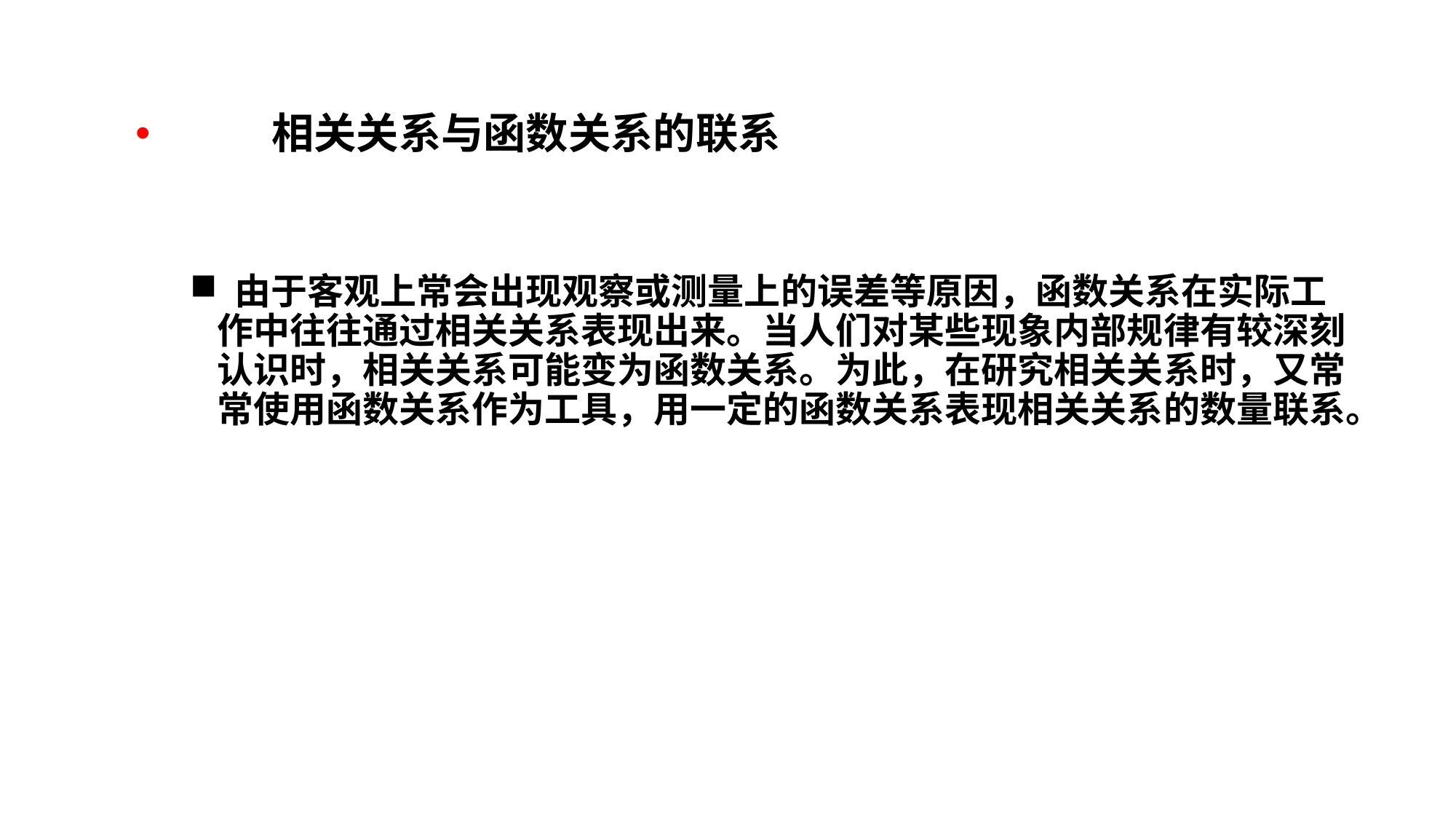

相关关系与函数关系的联系

 由于客观上常会出现观察或测量上的误差等原因，函数关系在实际工作中往往通过相关关系表现出来。当人们对某些现象内部规律有较深刻认识时，相关关系可能变为函数关系。为此，在研究相关关系时，又常常使用函数关系作为工具，用一定的函数关系表现相关关系的数量联系。